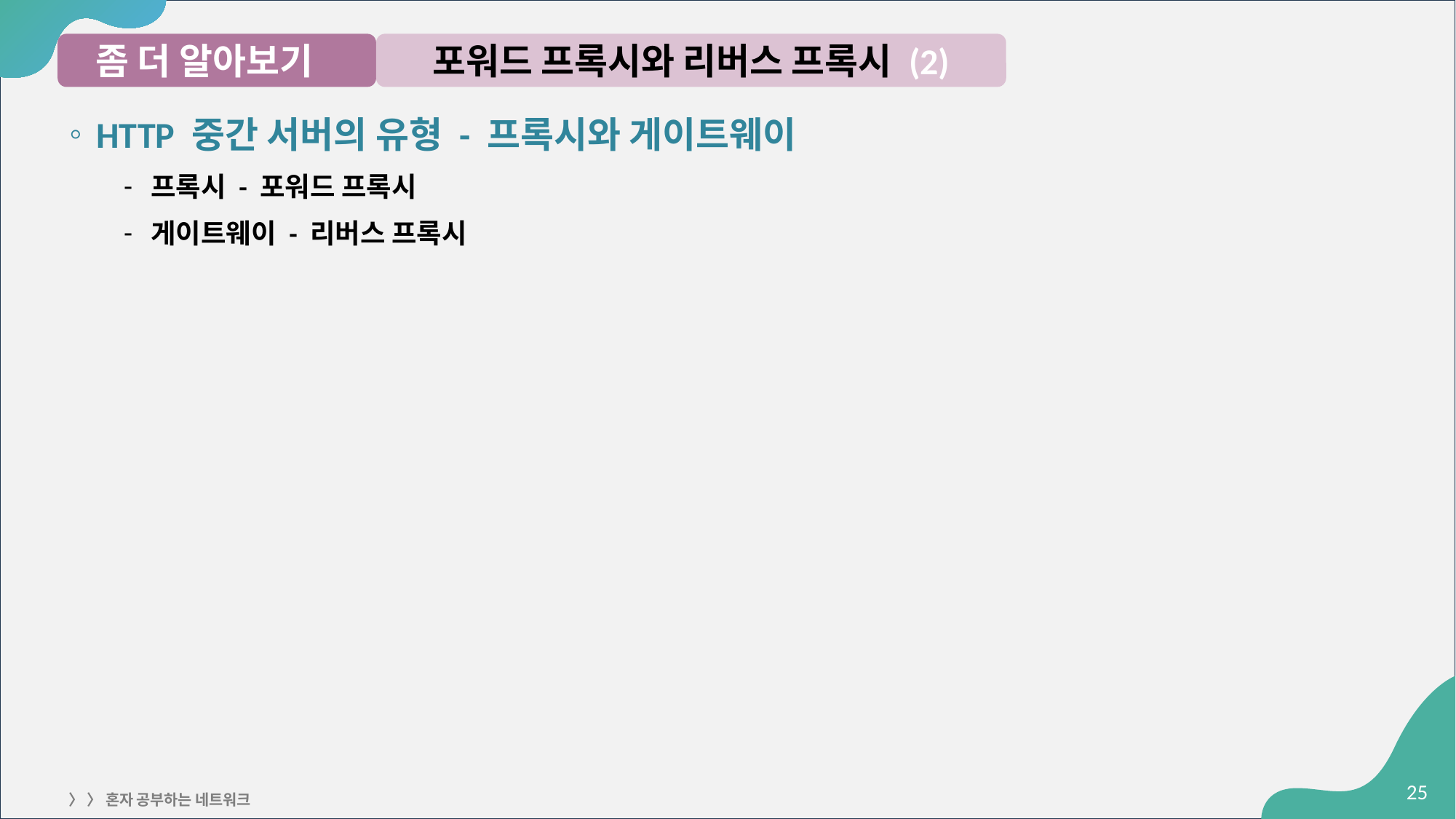

좀 더 알아보기
포워드 프록시와 리버스 프록시 (2)
HTTP 중간 서버의 유형 - 프록시와 게이트웨이
프록시 - 포워드 프록시
게이트웨이 - 리버스 프록시
25
〉 〉 혼자 공부하는 네트워크